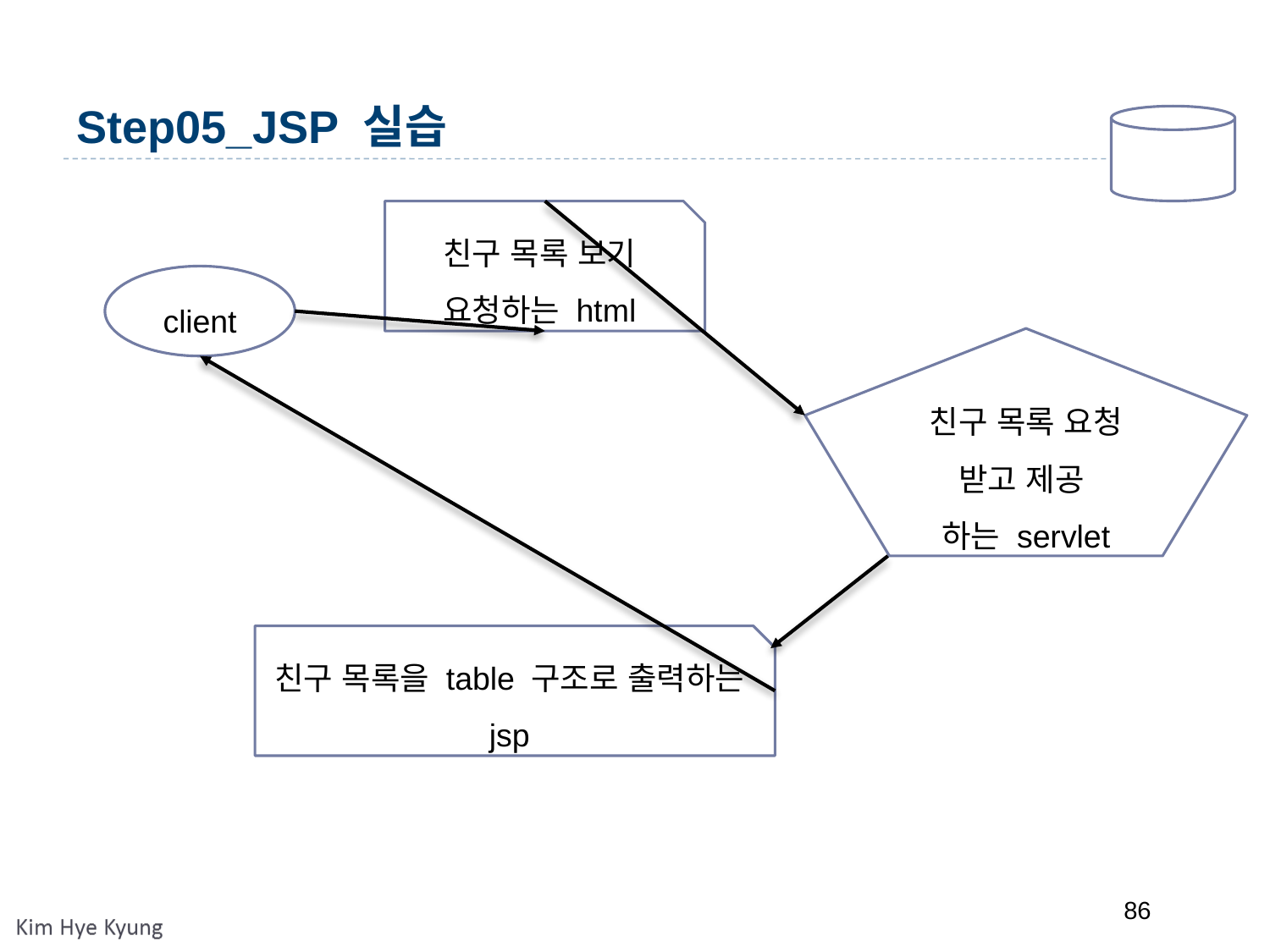

# Step05_JSP 실습

친구 목록 보기 요청하는 html
client
친구 목록 요청 받고 제공
하는 servlet
친구 목록을 table 구조로 출력하는 jsp
86